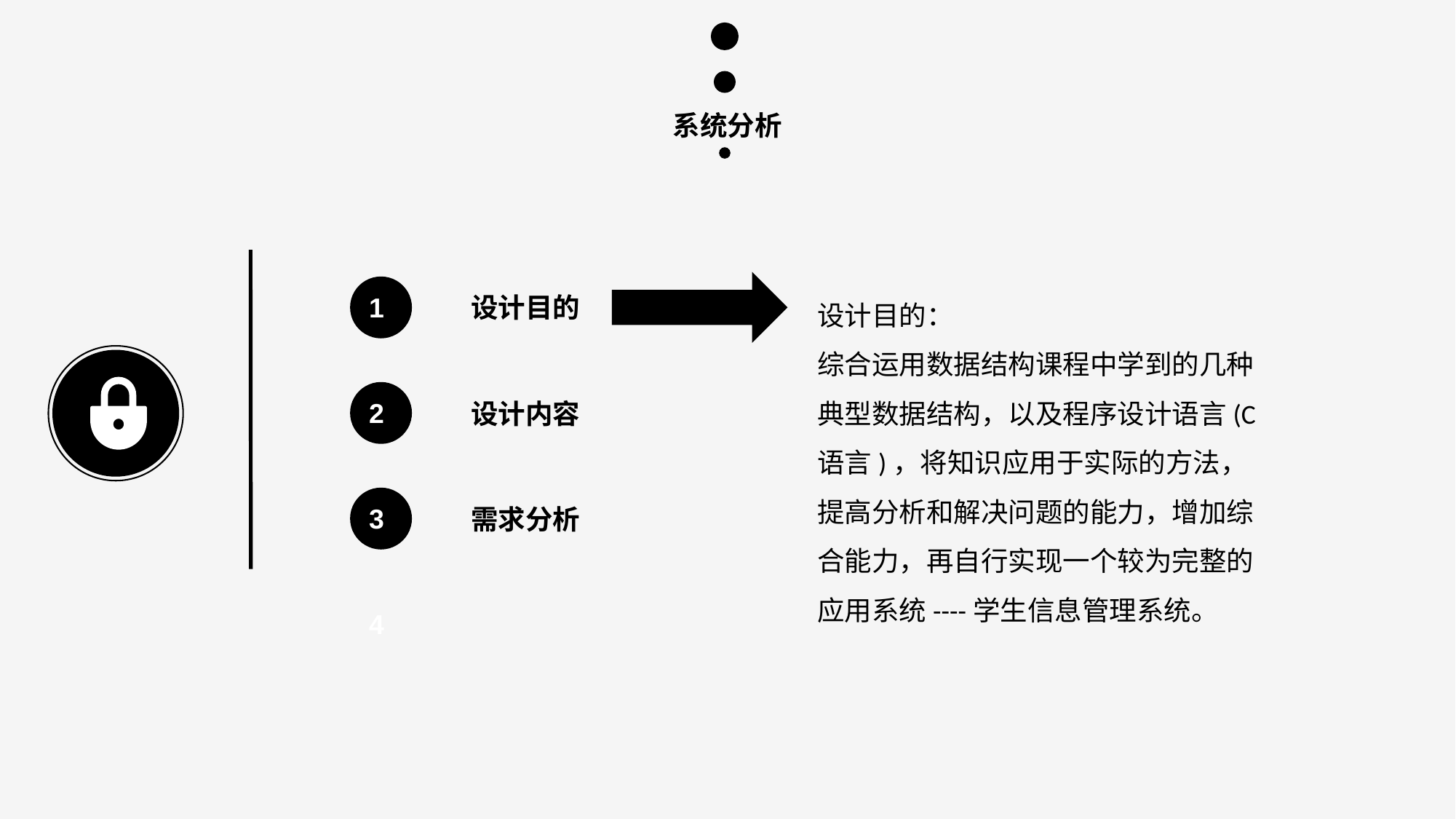

系统分析

1

2

3
需求分析
4

设计目的：
综合运用数据结构课程中学到的几种典型数据结构，以及程序设计语言(C语言)，将知识应用于实际的方法，提高分析和解决问题的能力，增加综合能力，再自行实现一个较为完整的应用系统----学生信息管理系统。
设计目的

设计内容